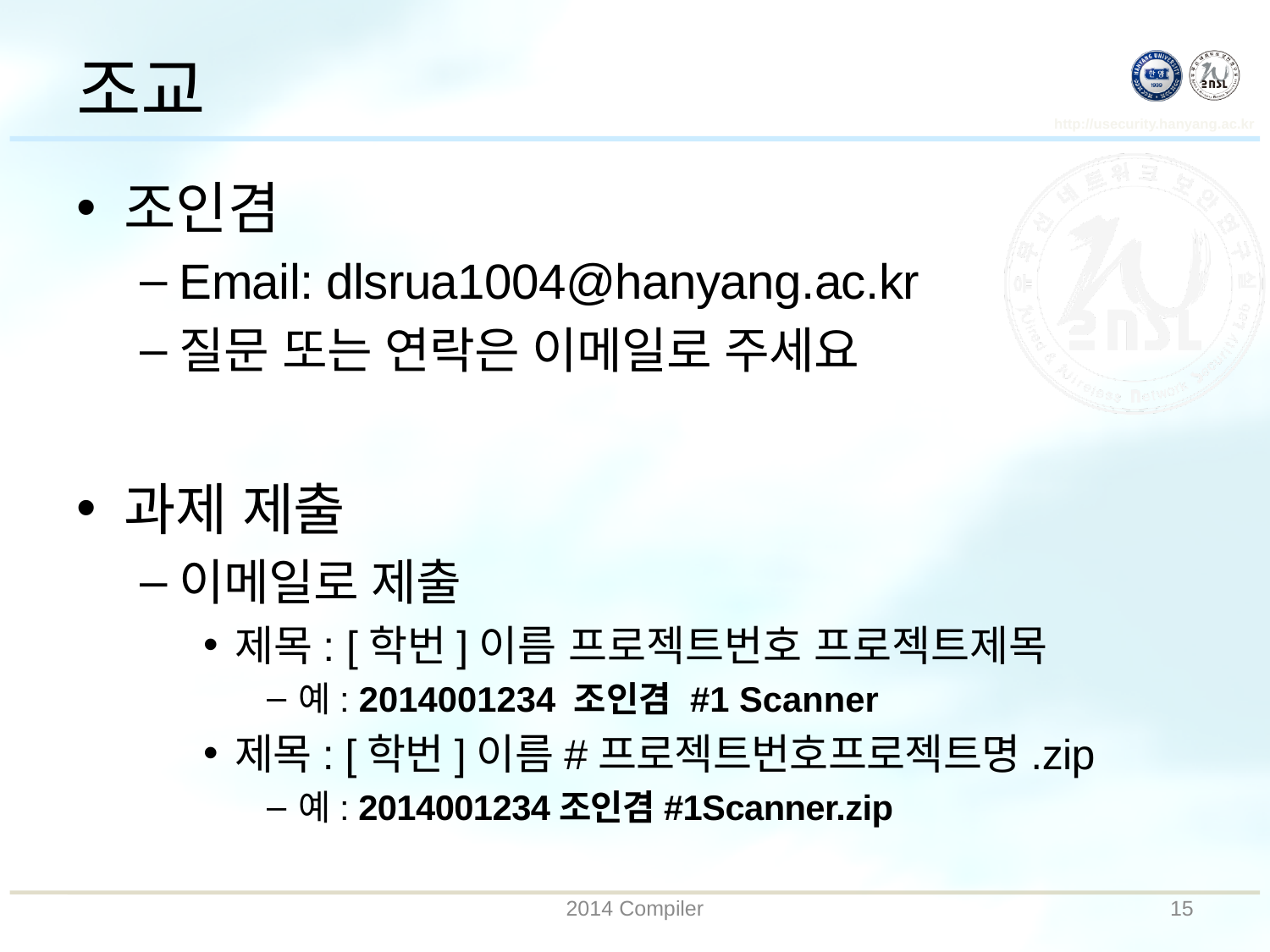

# 조교
조인겸
Email: dlsrua1004@hanyang.ac.kr
질문 또는 연락은 이메일로 주세요

과제 제출
이메일로 제출
제목: [학번]이름 프로젝트번호 프로젝트제목
예: 2014001234 조인겸 #1 Scanner
제목: [학번]이름#프로젝트번호프로젝트명.zip
예: 2014001234조인겸#1Scanner.zip

2014 Compiler
15